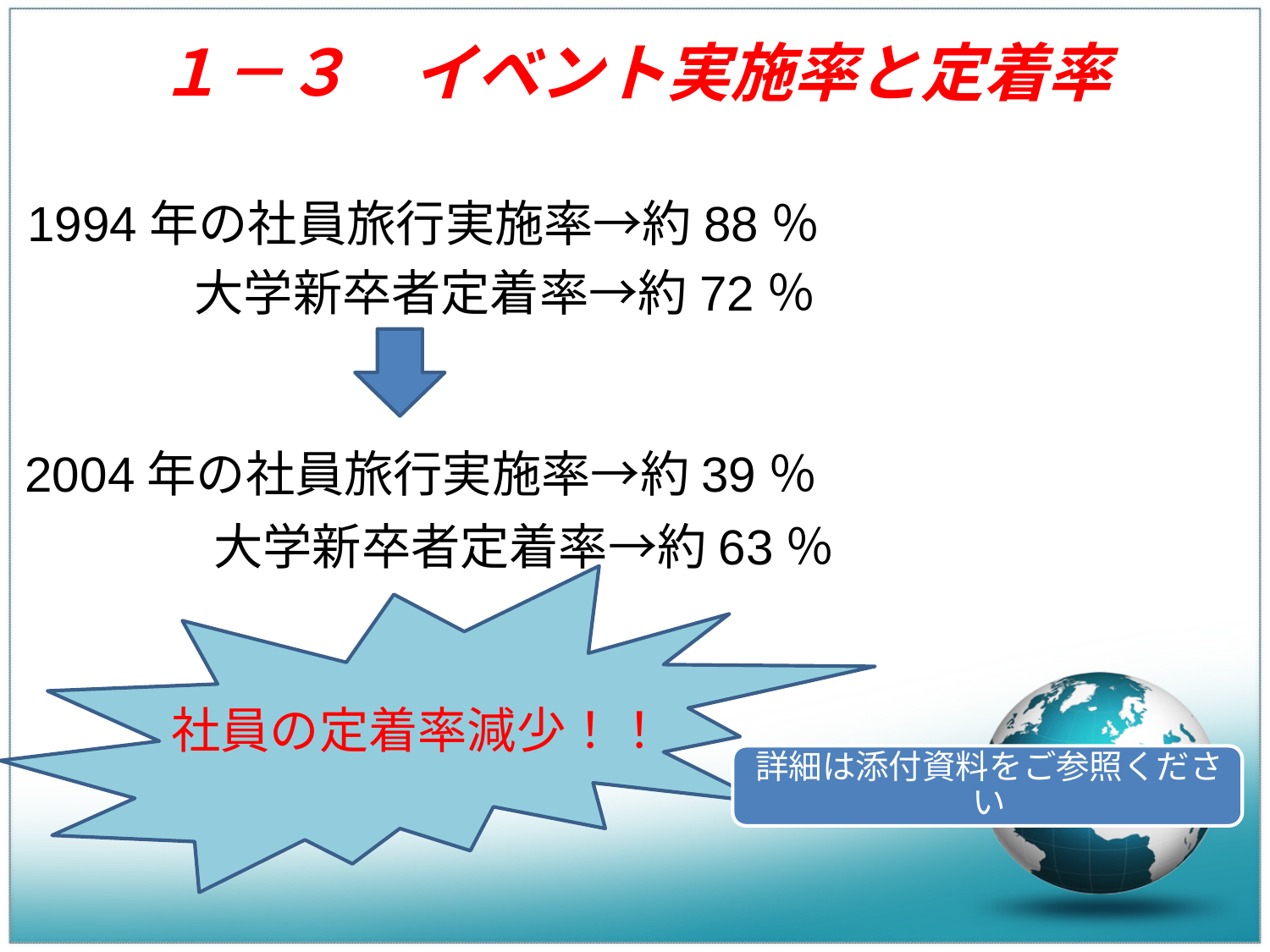

１－３　イベント実施率と定着率
1994年の社員旅行実施率→約88％
　　　　　 大学新卒者定着率→約72％

2004年の社員旅行実施率→約39％
　　　　　 大学新卒者定着率→約63％

社員の定着率減少！！
詳細は添付資料をご参照ください